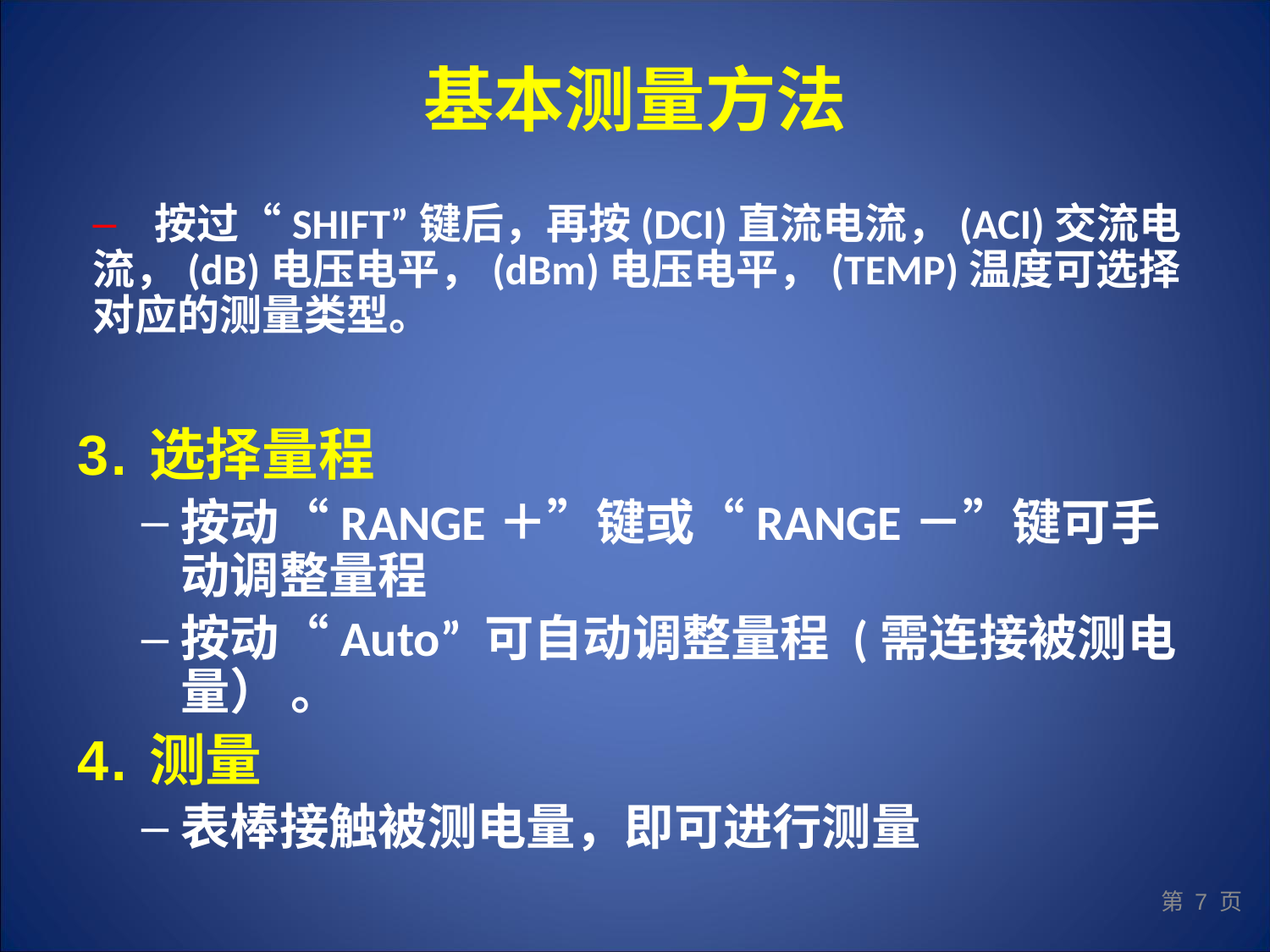

# 基本测量方法
   按过“SHIFT”键后，再按(DCI)直流电流，(ACI)交流电流，(dB)电压电平，(dBm)电压电平，(TEMP)温度可选择对应的测量类型。

选择量程
按动“RANGE＋”键或“RANGE－”键可手动调整量程
按动“Auto” 可自动调整量程 (需连接被测电量） 。
测量
表棒接触被测电量，即可进行测量
第 7 页